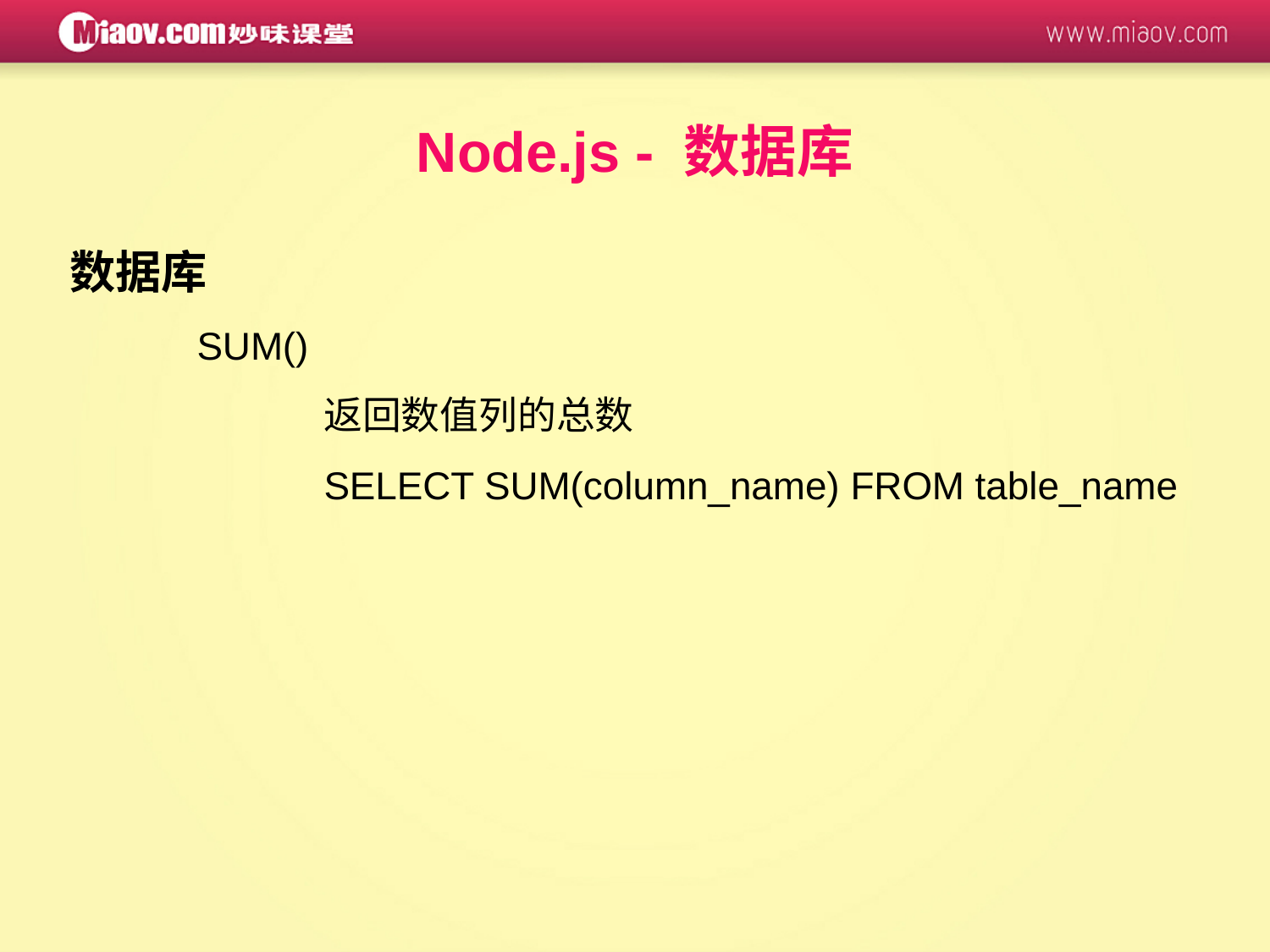

Node.js - 数据库
数据库
	SUM()
		返回数值列的总数
		SELECT SUM(column_name) FROM table_name